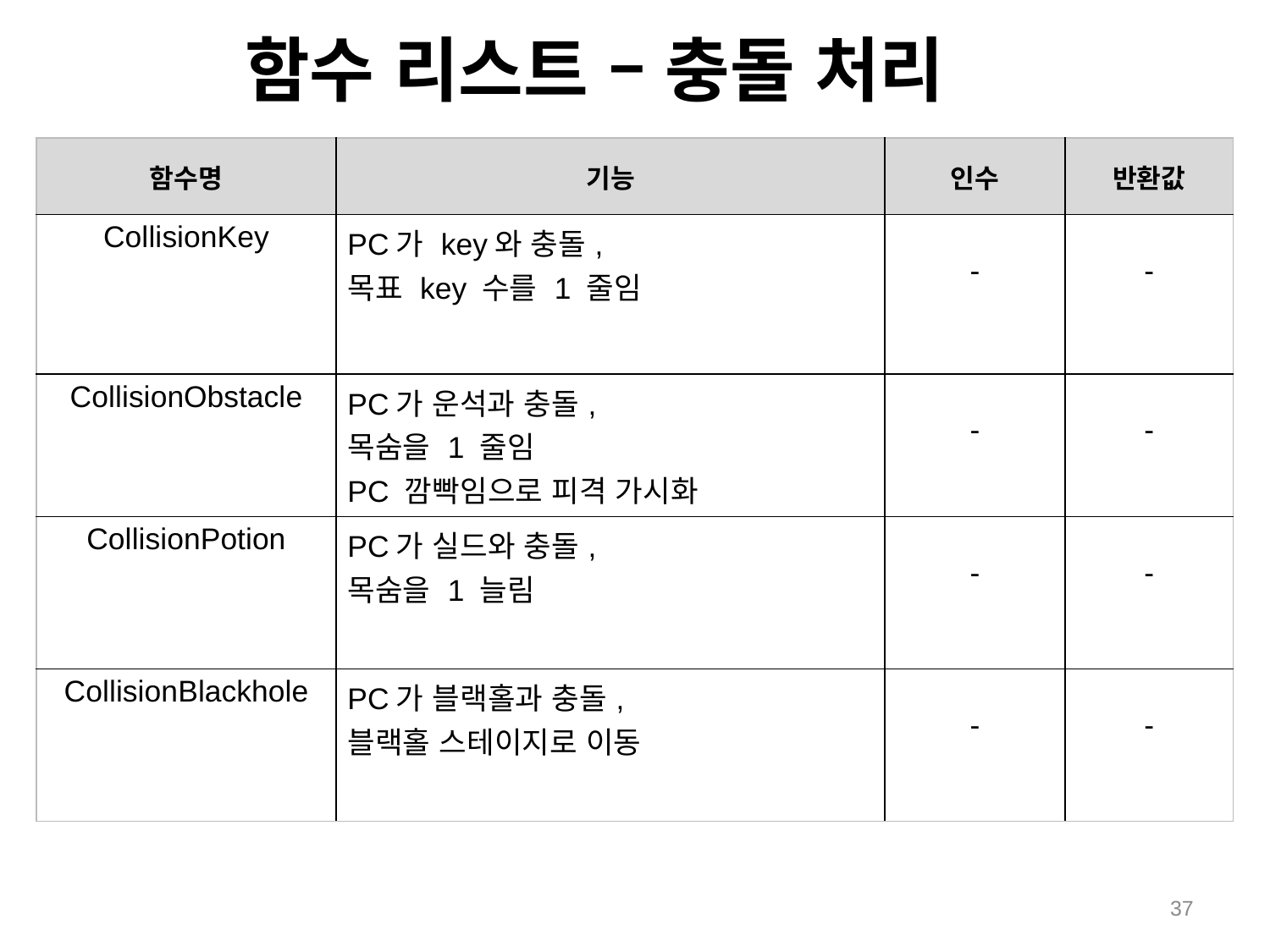

함수 리스트 – 충돌 처리
| 함수명 | 기능 | 인수 | 반환값 |
| --- | --- | --- | --- |
| CollisionKey | PC가 key와 충돌, 목표 key 수를 1 줄임 | - | - |
| CollisionObstacle | PC가 운석과 충돌, 목숨을 1 줄임 PC 깜빡임으로 피격 가시화 | - | - |
| CollisionPotion | PC가 실드와 충돌, 목숨을 1 늘림 | - | - |
| CollisionBlackhole | PC가 블랙홀과 충돌, 블랙홀 스테이지로 이동 | - | - |
37